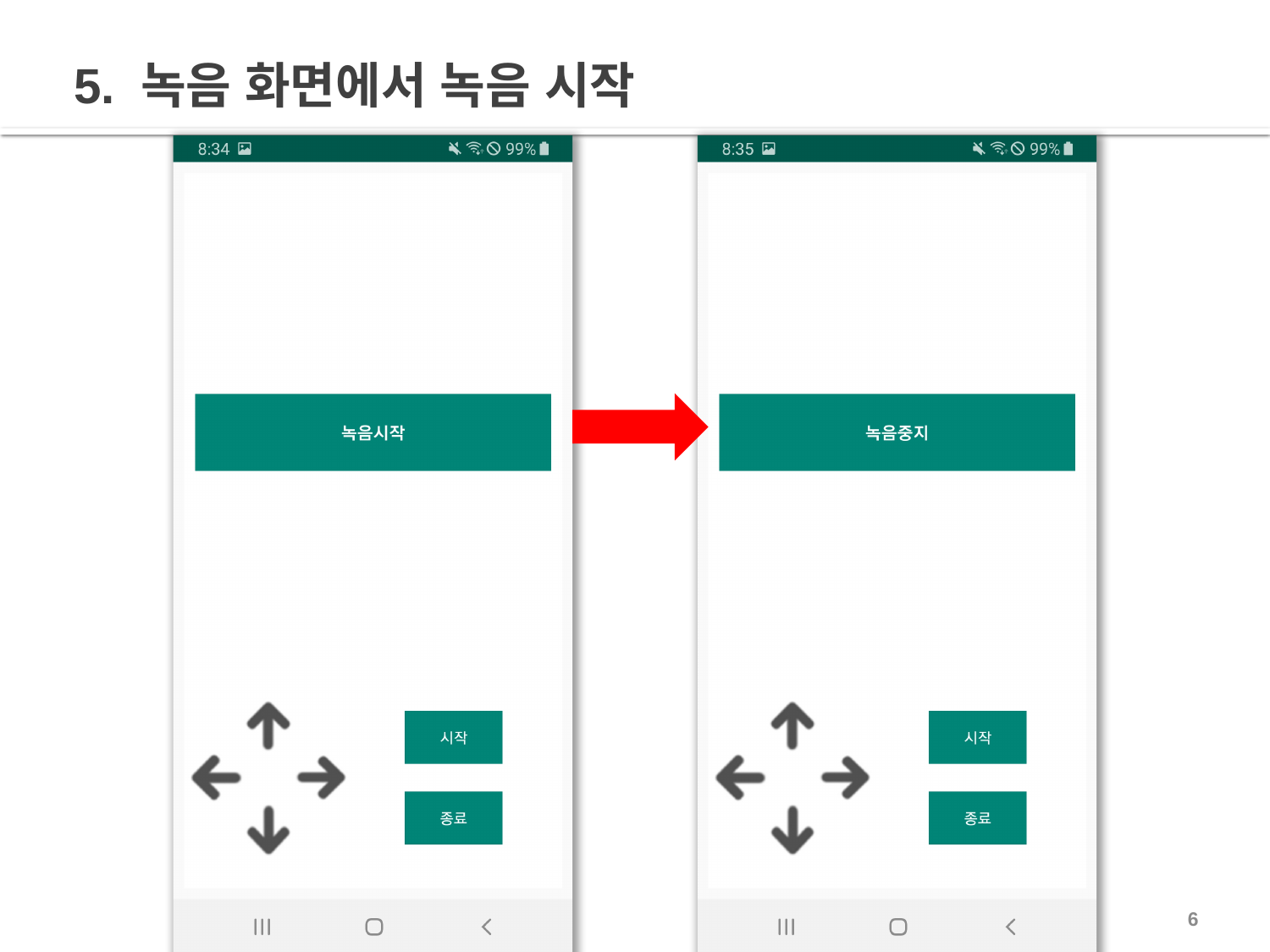

# 5. 녹음 화면에서 녹음 시작

6